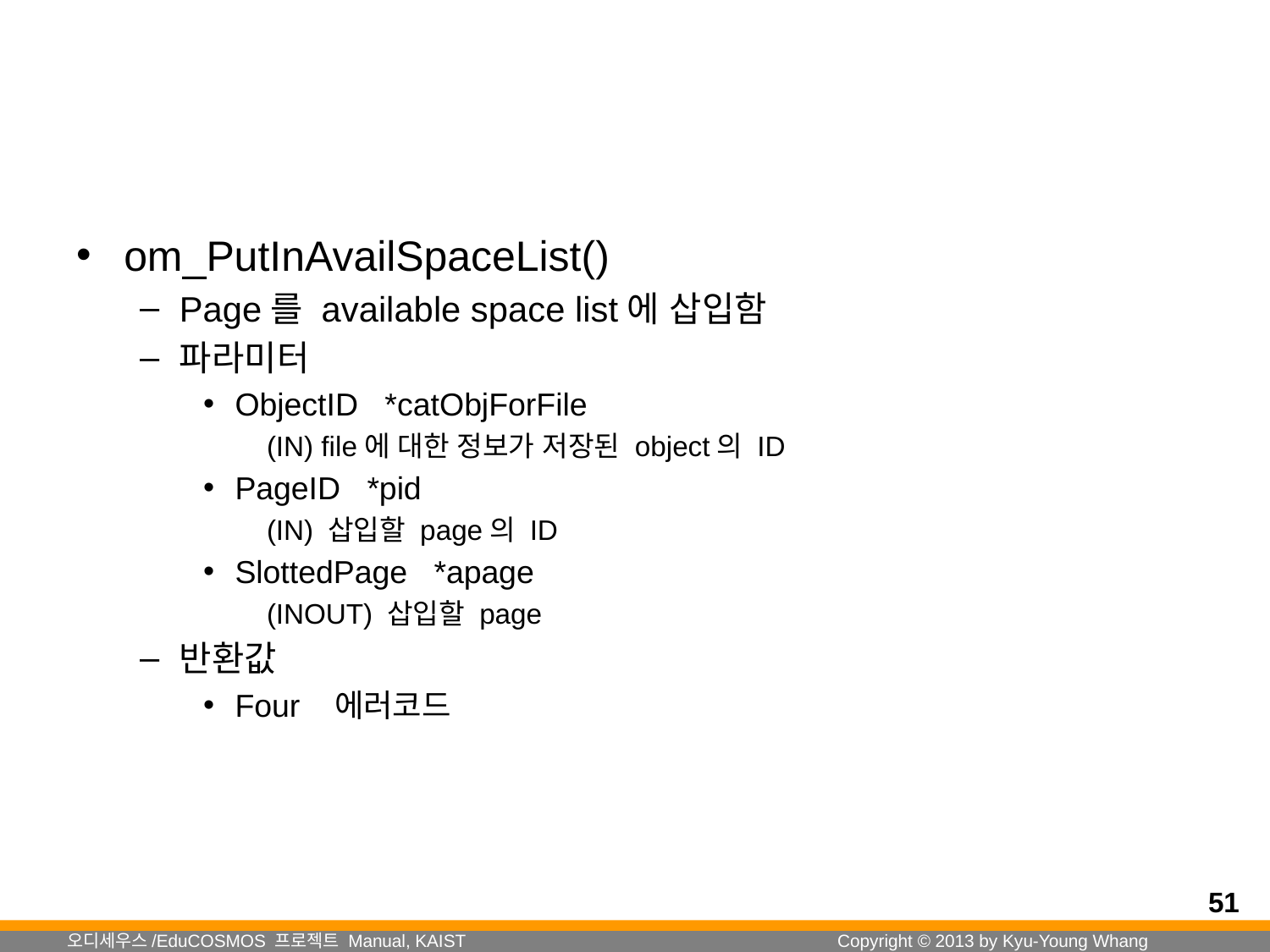

#
om_PutInAvailSpaceList()
Page를 available space list에 삽입함
파라미터
ObjectID   *catObjForFile
(IN) file에 대한 정보가 저장된 object의 ID
PageID   *pid
(IN) 삽입할 page의 ID
SlottedPage   *apage
(INOUT) 삽입할 page
반환값
Four   에러코드